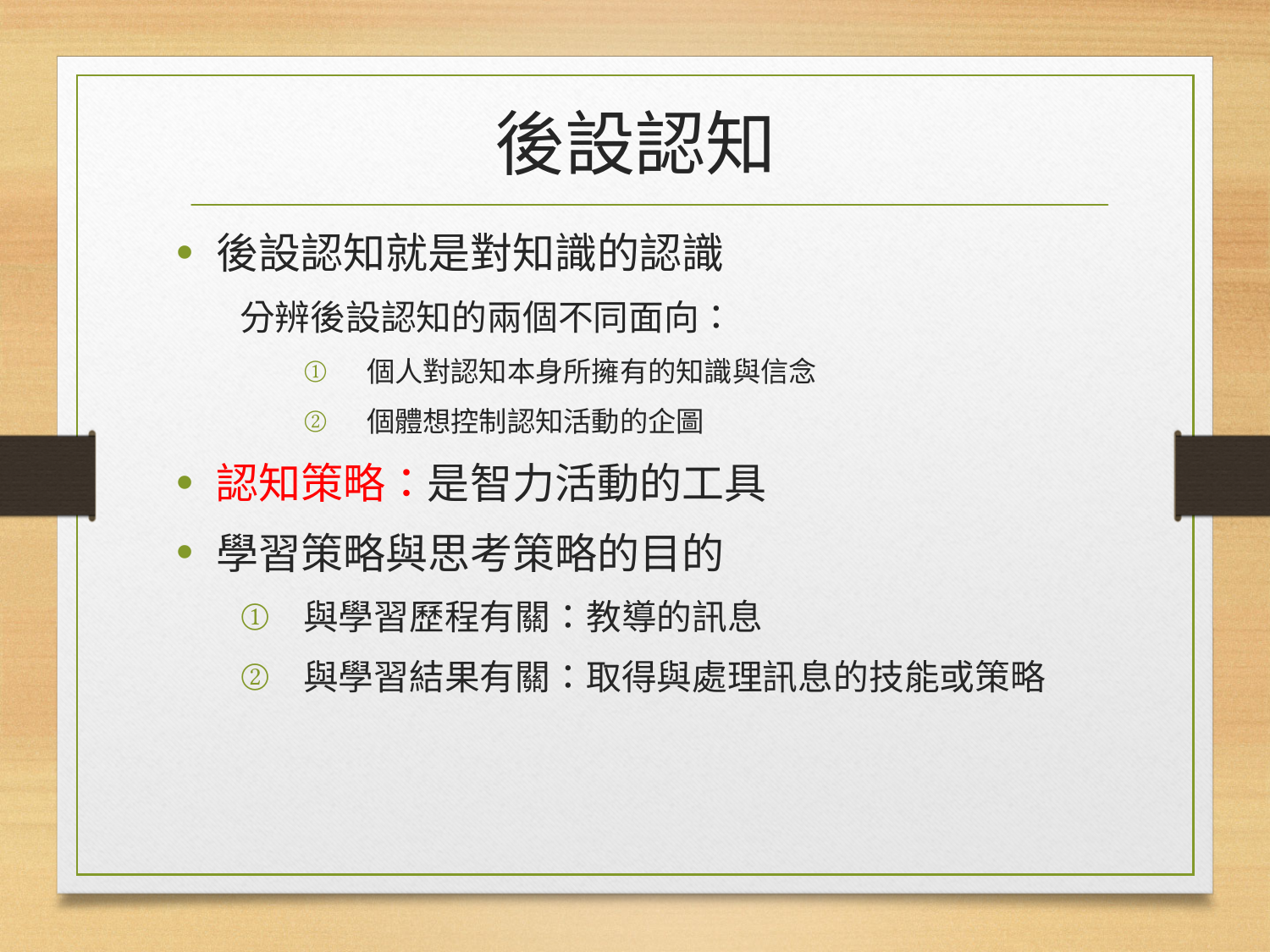

# 後設認知
後設認知就是對知識的認識
分辨後設認知的兩個不同面向：
個人對認知本身所擁有的知識與信念
個體想控制認知活動的企圖
認知策略：是智力活動的工具
學習策略與思考策略的目的
與學習歷程有關：教導的訊息
與學習結果有關：取得與處理訊息的技能或策略